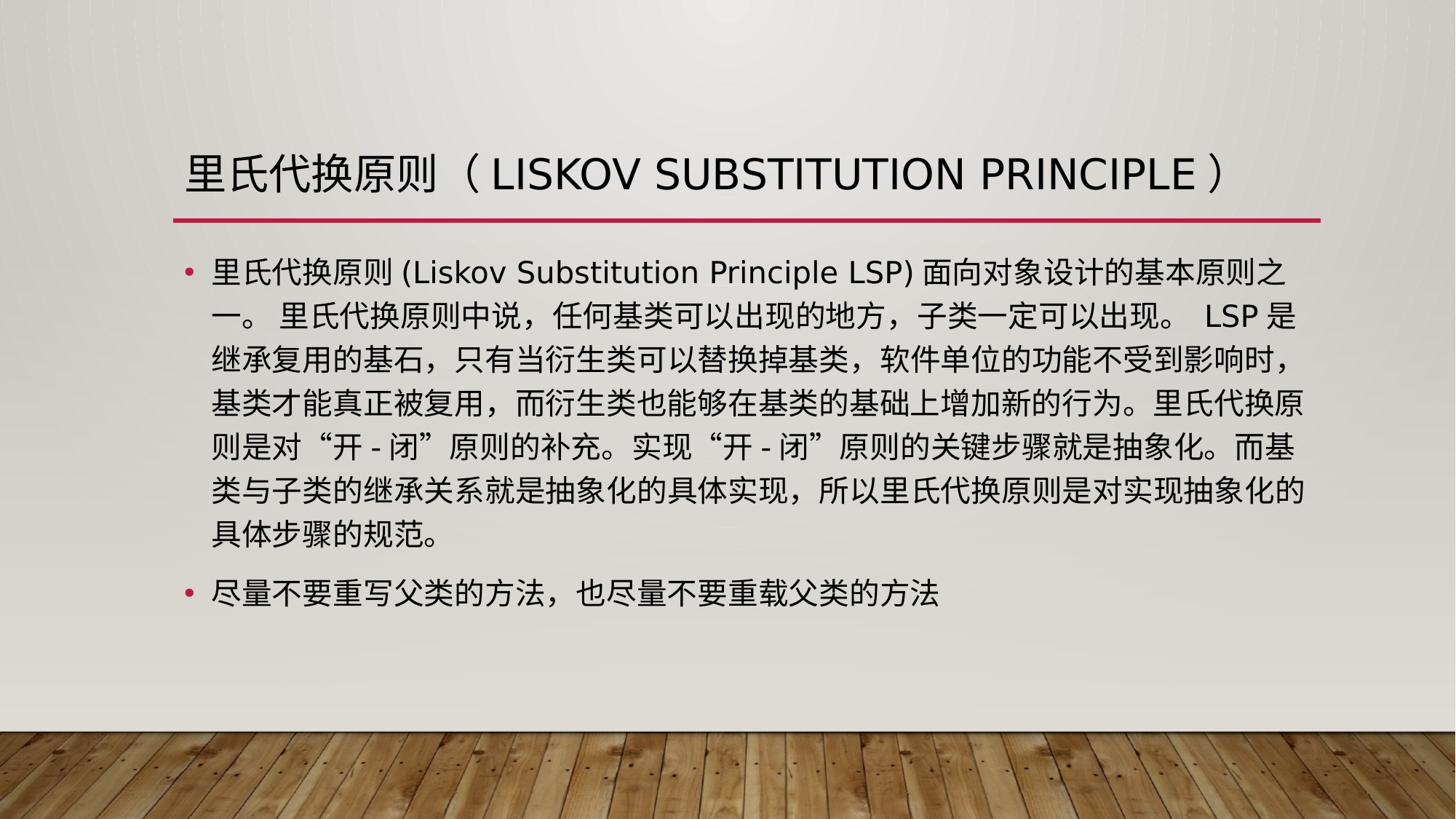

# 里氏代换原则（Liskov Substitution Principle）
里氏代换原则(Liskov Substitution Principle LSP)面向对象设计的基本原则之一。 里氏代换原则中说，任何基类可以出现的地方，子类一定可以出现。 LSP是继承复用的基石，只有当衍生类可以替换掉基类，软件单位的功能不受到影响时，基类才能真正被复用，而衍生类也能够在基类的基础上增加新的行为。里氏代换原则是对“开-闭”原则的补充。实现“开-闭”原则的关键步骤就是抽象化。而基类与子类的继承关系就是抽象化的具体实现，所以里氏代换原则是对实现抽象化的具体步骤的规范。
尽量不要重写父类的方法，也尽量不要重载父类的方法